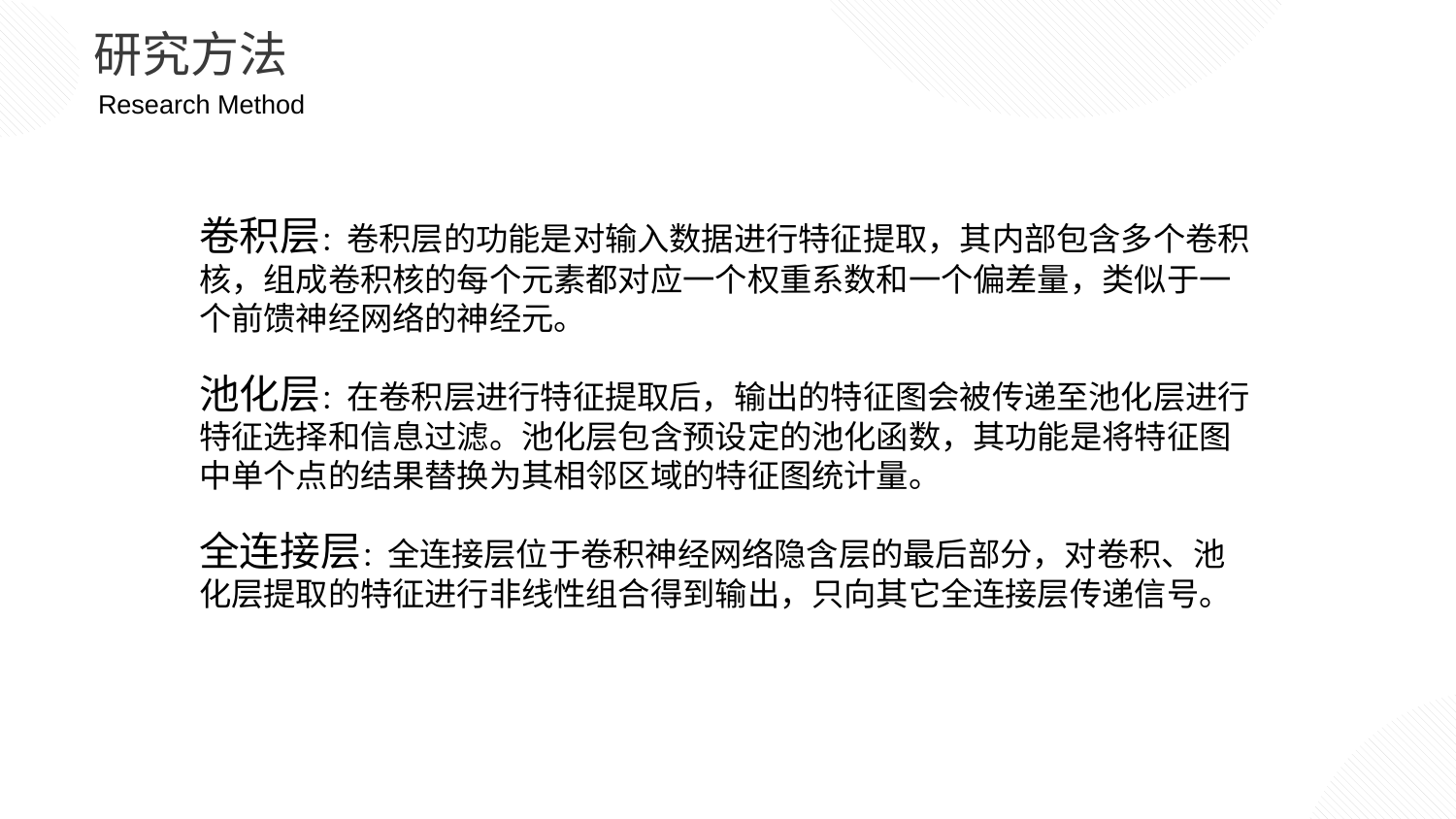

研究方法
Research Method
卷积层：卷积层的功能是对输入数据进行特征提取，其内部包含多个卷积核，组成卷积核的每个元素都对应一个权重系数和一个偏差量，类似于一个前馈神经网络的神经元。

池化层：在卷积层进行特征提取后，输出的特征图会被传递至池化层进行特征选择和信息过滤。池化层包含预设定的池化函数，其功能是将特征图中单个点的结果替换为其相邻区域的特征图统计量。

全连接层：全连接层位于卷积神经网络隐含层的最后部分，对卷积、池化层提取的特征进行非线性组合得到输出，只向其它全连接层传递信号。